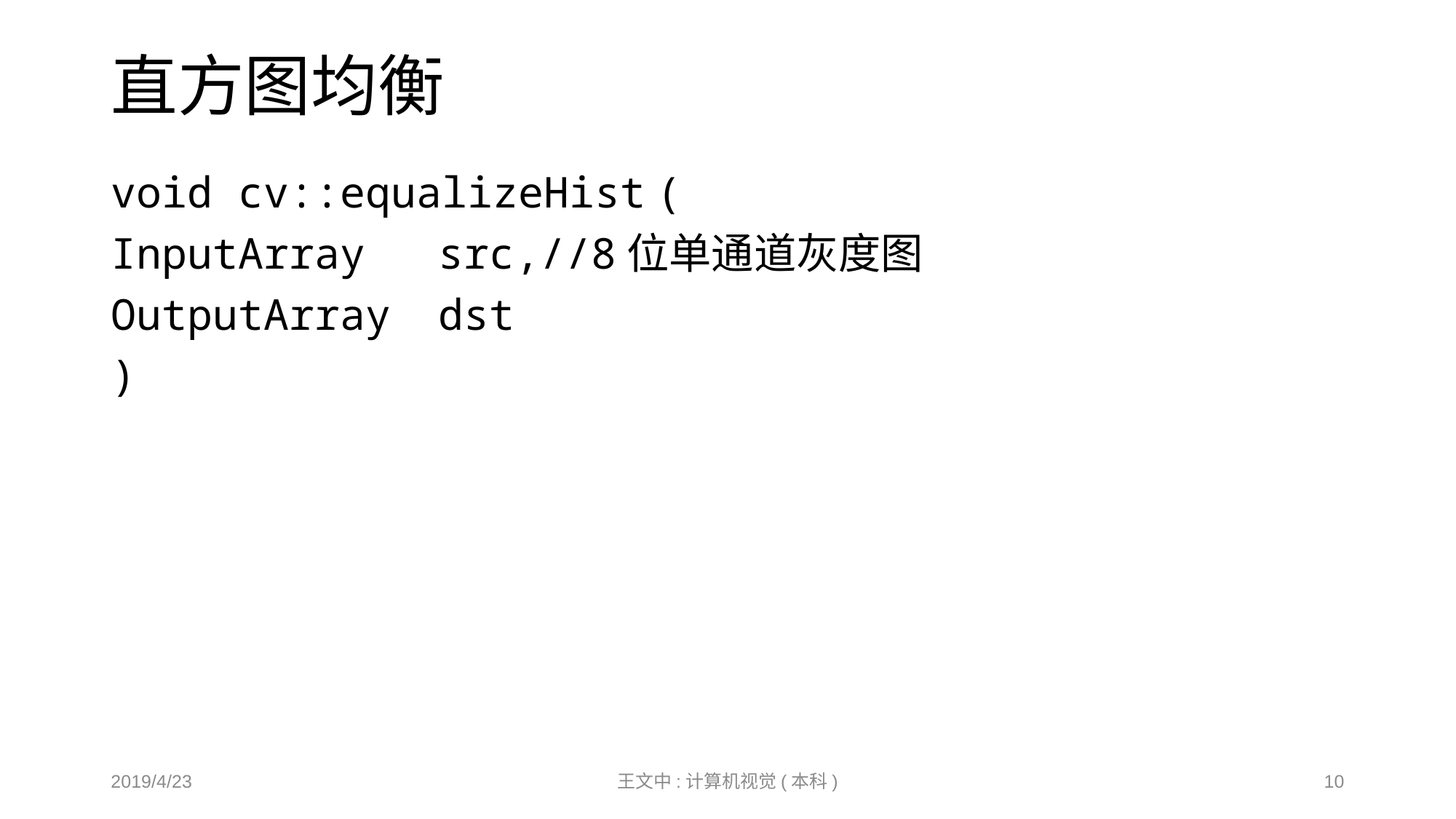

# 直方图均衡
void cv::equalizeHist	(
InputArray 	src,//8位单通道灰度图
OutputArray 	dst
)
2019/4/23
王文中:计算机视觉(本科)
10